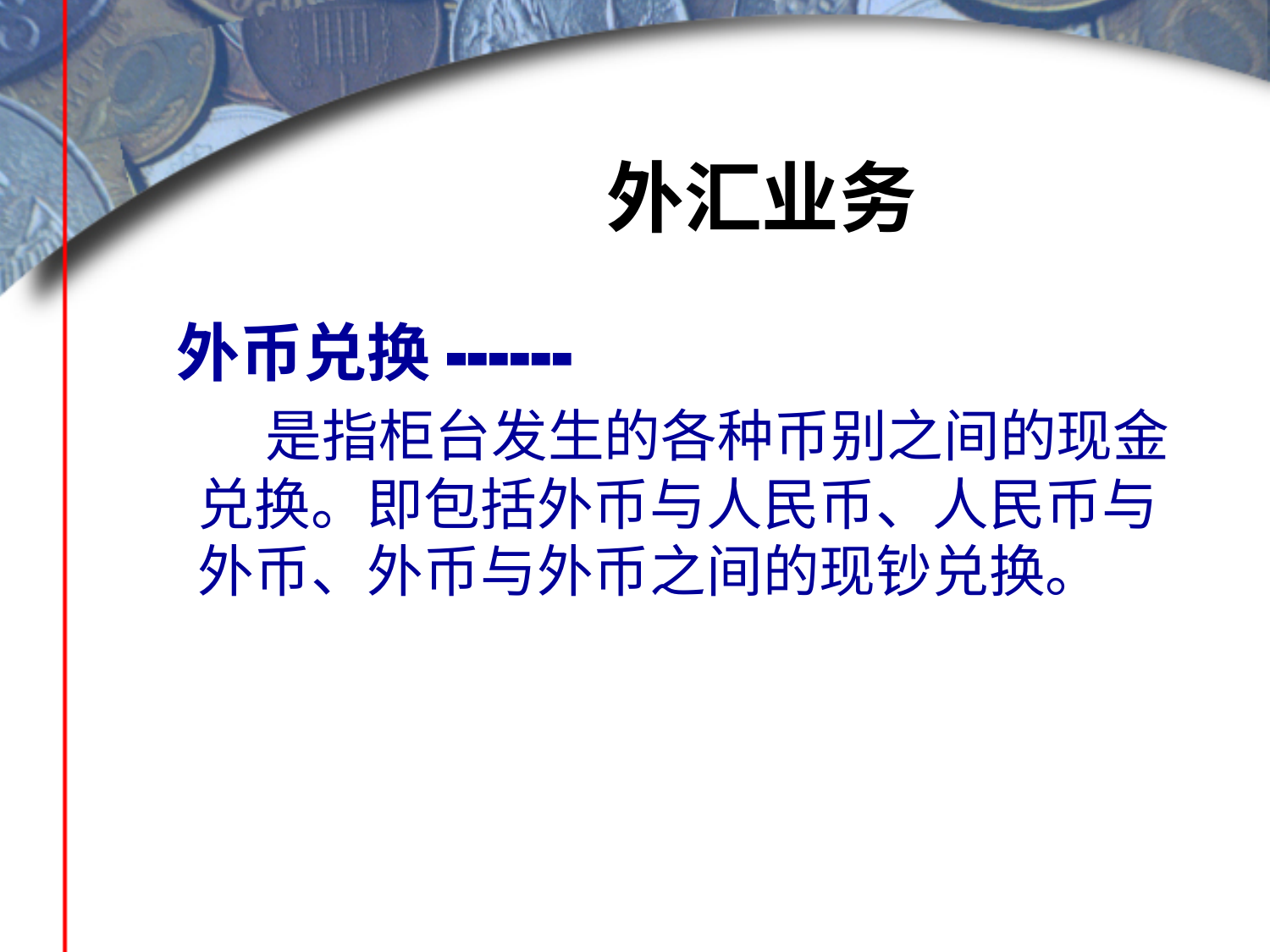

# 外汇业务
 外币兑换------
        是指柜台发生的各种币别之间的现金兑换。即包括外币与人民币、人民币与外币、外币与外币之间的现钞兑换。